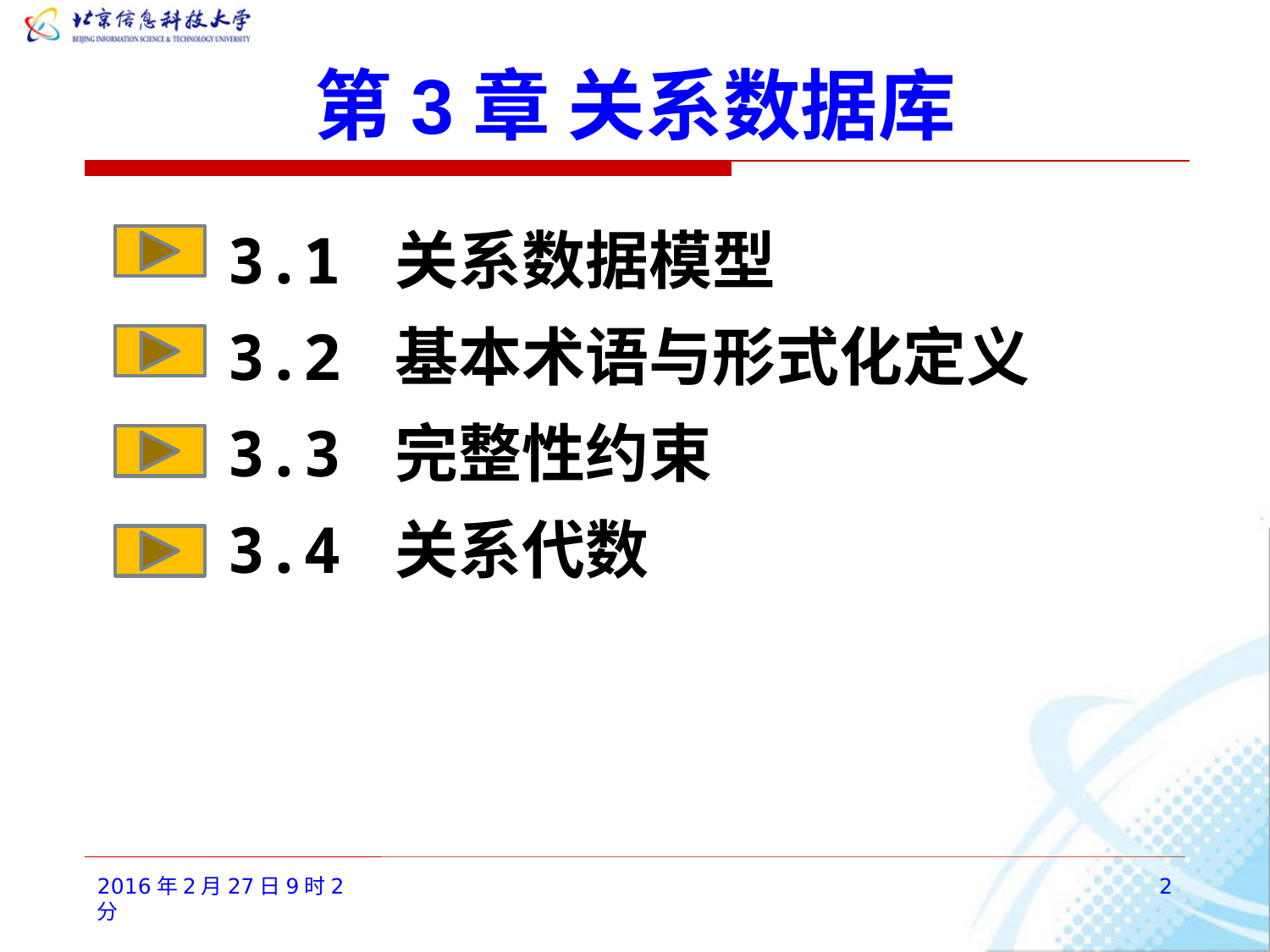

第3章 关系数据库
3.1 关系数据模型
3.2 基本术语与形式化定义
3.3 完整性约束
3.4 关系代数

2016年2月27日9时2分
2